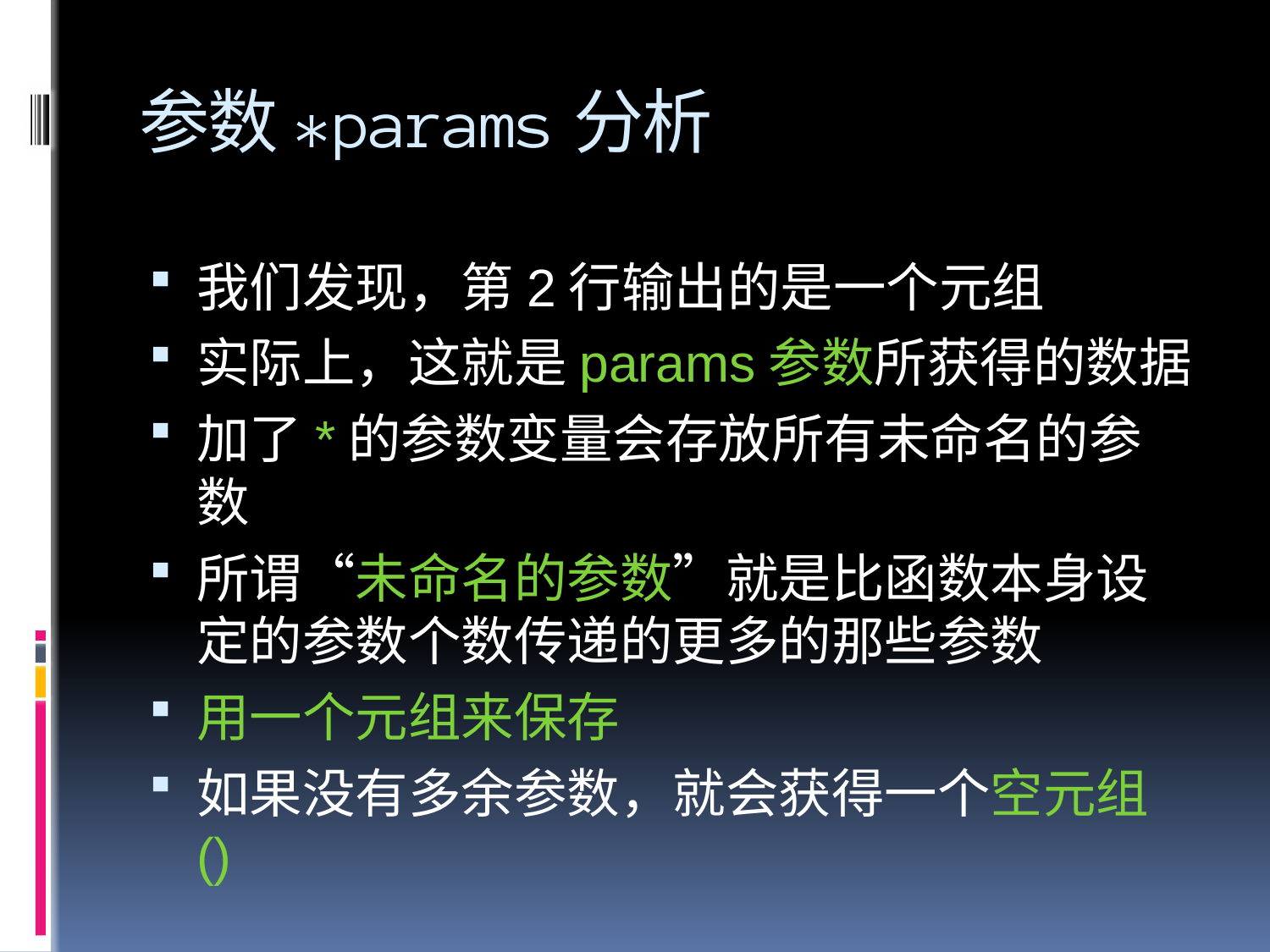

# 参数*params分析
我们发现，第2行输出的是一个元组
实际上，这就是params参数所获得的数据
加了*的参数变量会存放所有未命名的参数
所谓“未命名的参数”就是比函数本身设定的参数个数传递的更多的那些参数
用一个元组来保存
如果没有多余参数，就会获得一个空元组()